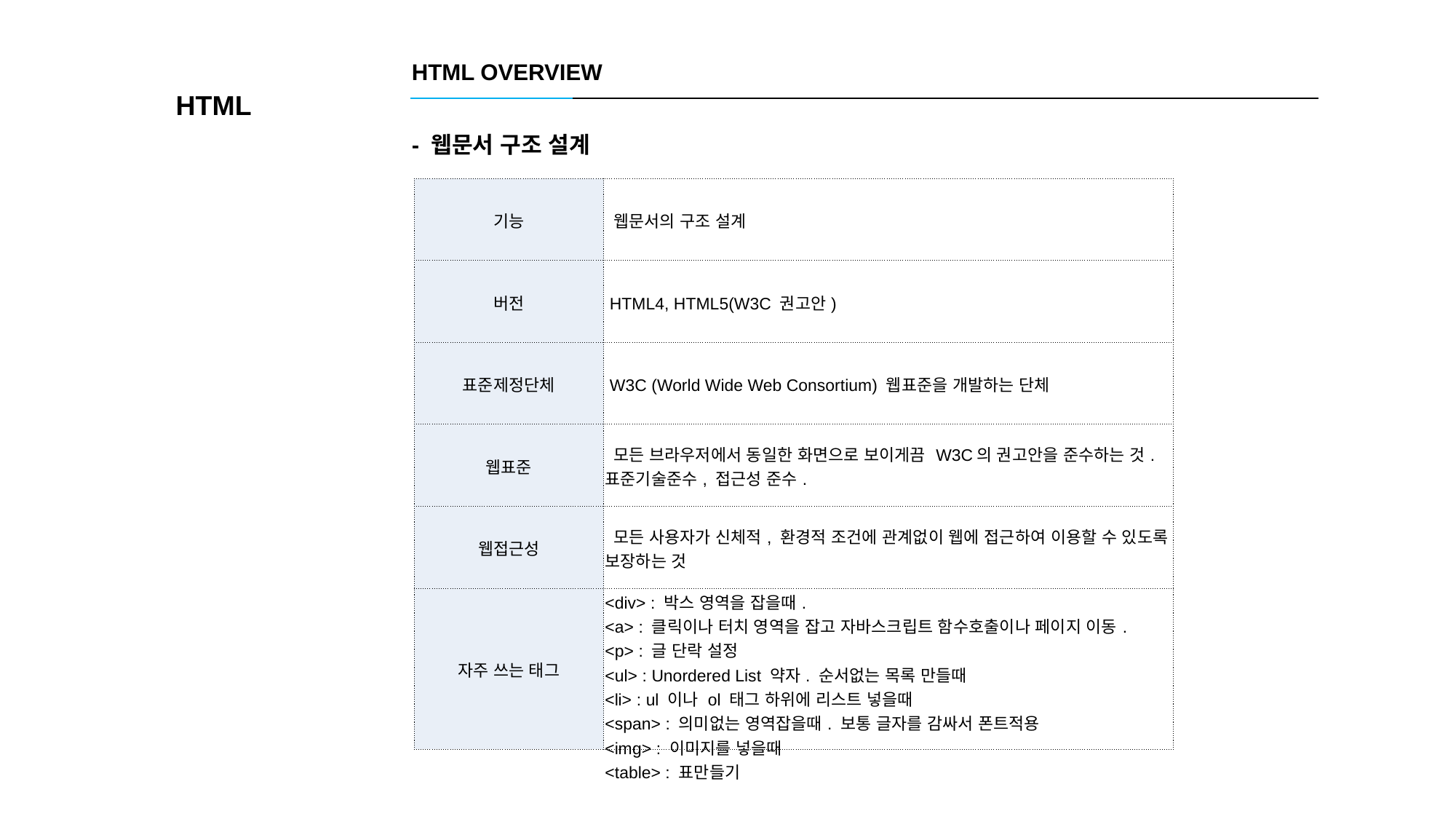

HTML OVERVIEW
HTML
- 웹문서 구조 설계
| 기능 | 웹문서의 구조 설계 |
| --- | --- |
| 버전 | HTML4, HTML5(W3C 권고안) |
| 표준제정단체 | W3C (World Wide Web Consortium) 웹표준을 개발하는 단체 |
| 웹표준 | 모든 브라우저에서 동일한 화면으로 보이게끔 W3C의 권고안을 준수하는 것. 표준기술준수, 접근성 준수. |
| 웹접근성 | 모든 사용자가 신체적, 환경적 조건에 관계없이 웹에 접근하여 이용할 수 있도록 보장하는 것 |
| 자주 쓰는 태그 | <div> : 박스 영역을 잡을때. <a> : 클릭이나 터치 영역을 잡고 자바스크립트 함수호출이나 페이지 이동. <p> : 글 단락 설정 <ul> : Unordered List 약자. 순서없는 목록 만들때 <li> : ul 이나 ol 태그 하위에 리스트 넣을때 <span> : 의미없는 영역잡을때. 보통 글자를 감싸서 폰트적용 <img> : 이미지를 넣을때 <table> : 표만들기 |